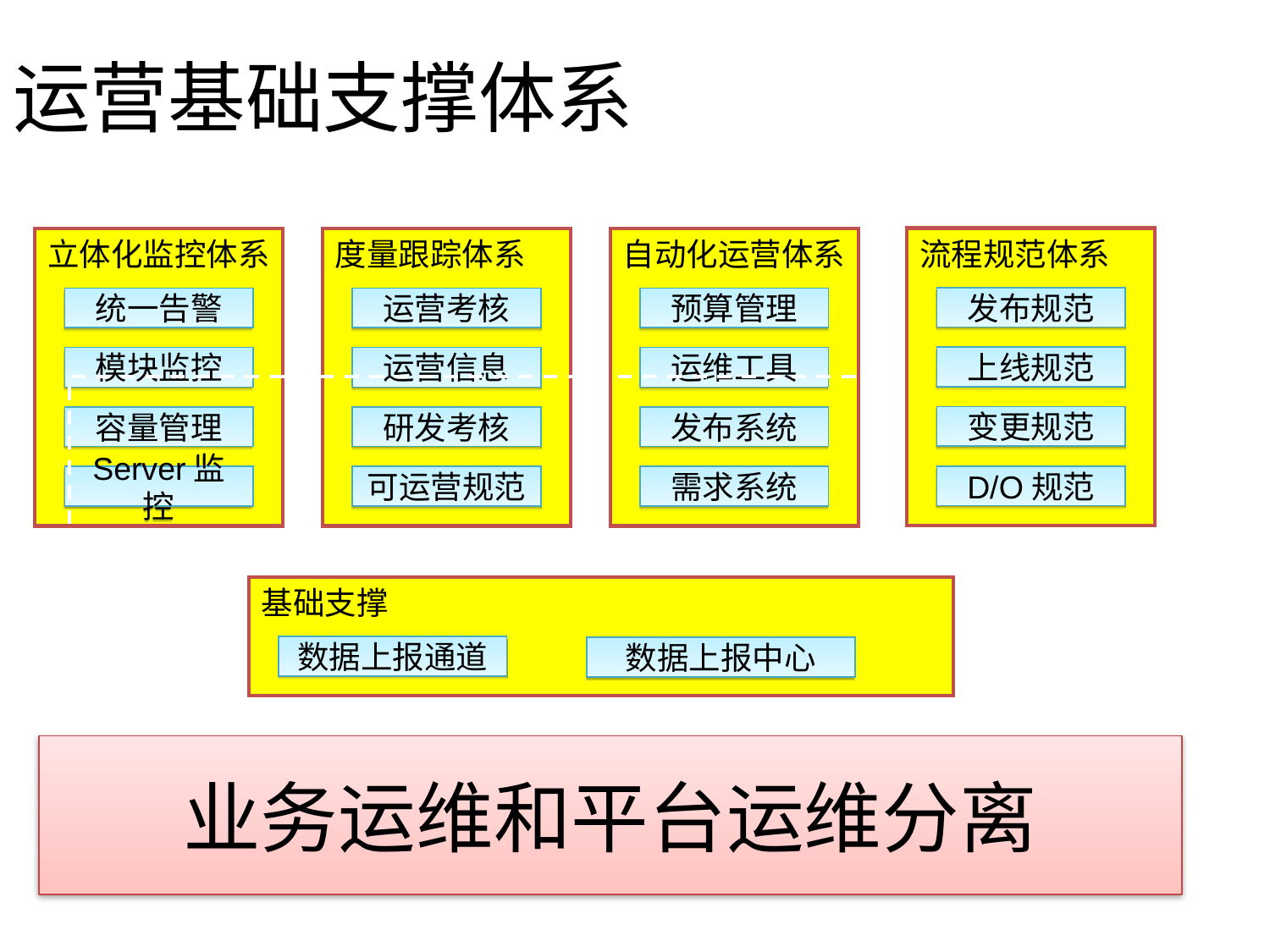

运营基础支撑体系
流程规范体系
立体化监控体系
度量跟踪体系
自动化运营体系
发布规范
统一告警
运营考核
预算管理
上线规范
模块监控
运营信息
运维工具
3大1小 4个体系、平台化支撑
变更规范
容量管理
研发考核
发布系统
D/O规范
Server监控
可运营规范
需求系统
基础支撑
数据上报通道
数据上报中心
业务运维和平台运维分离